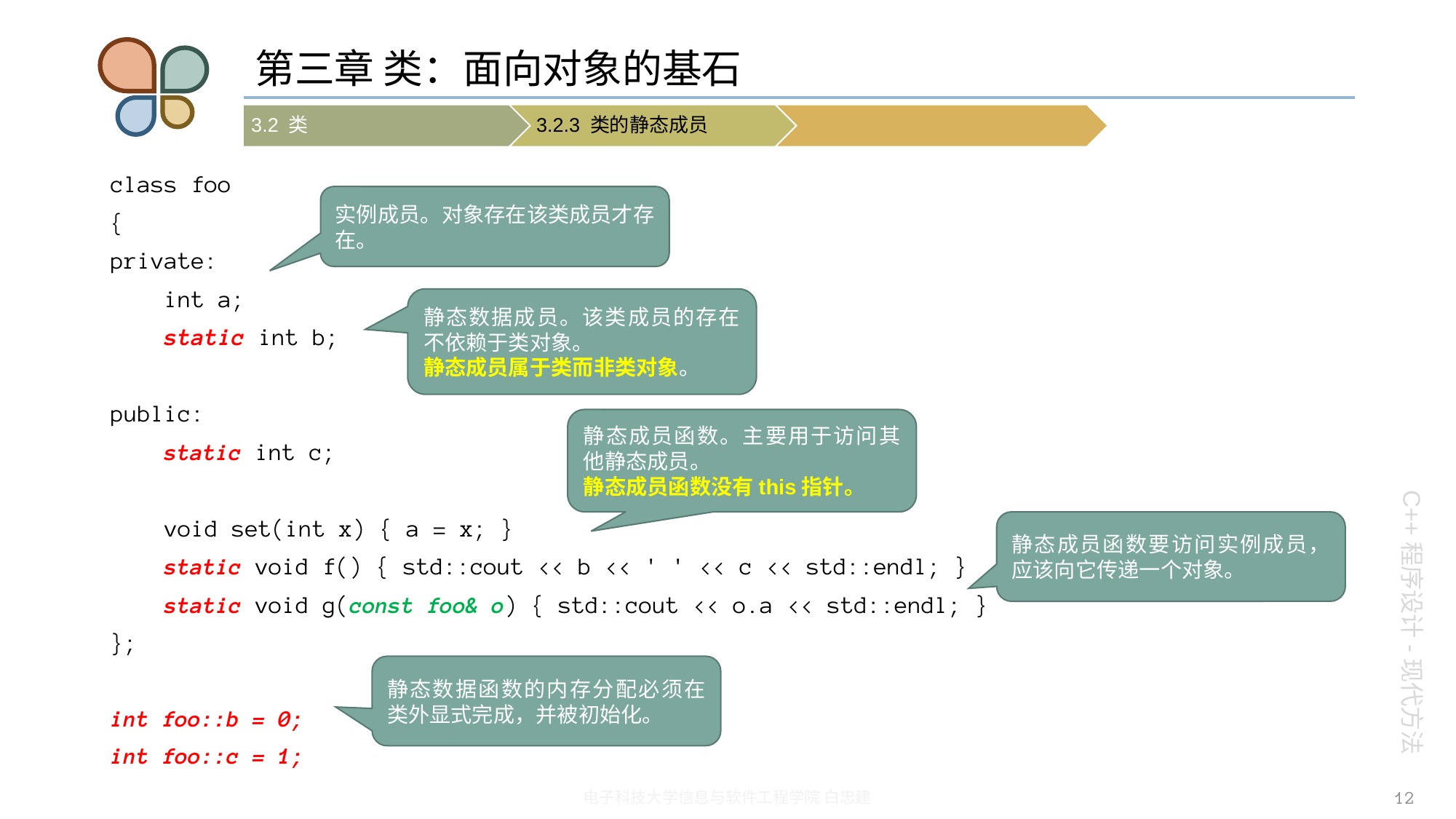

# 第三章 类：面向对象的基石
3.2 类
3.2.3 类的静态成员

class foo
{
private:
    int a;
    static int b;

public:
    static int c;

    void set(int x) { a = x; }
    static void f() { std::cout << b << ' ' << c << std::endl; }
    static void g(const foo& o) { std::cout << o.a << std::endl; }
};

int foo::b = 0;
int foo::c = 1;

实例成员。对象存在该类成员才存在。
静态数据成员。该类成员的存在不依赖于类对象。
静态成员属于类而非类对象。
静态成员函数。主要用于访问其他静态成员。
静态成员函数没有this指针。
静态成员函数要访问实例成员，应该向它传递一个对象。
静态数据函数的内存分配必须在类外显式完成，并被初始化。
12